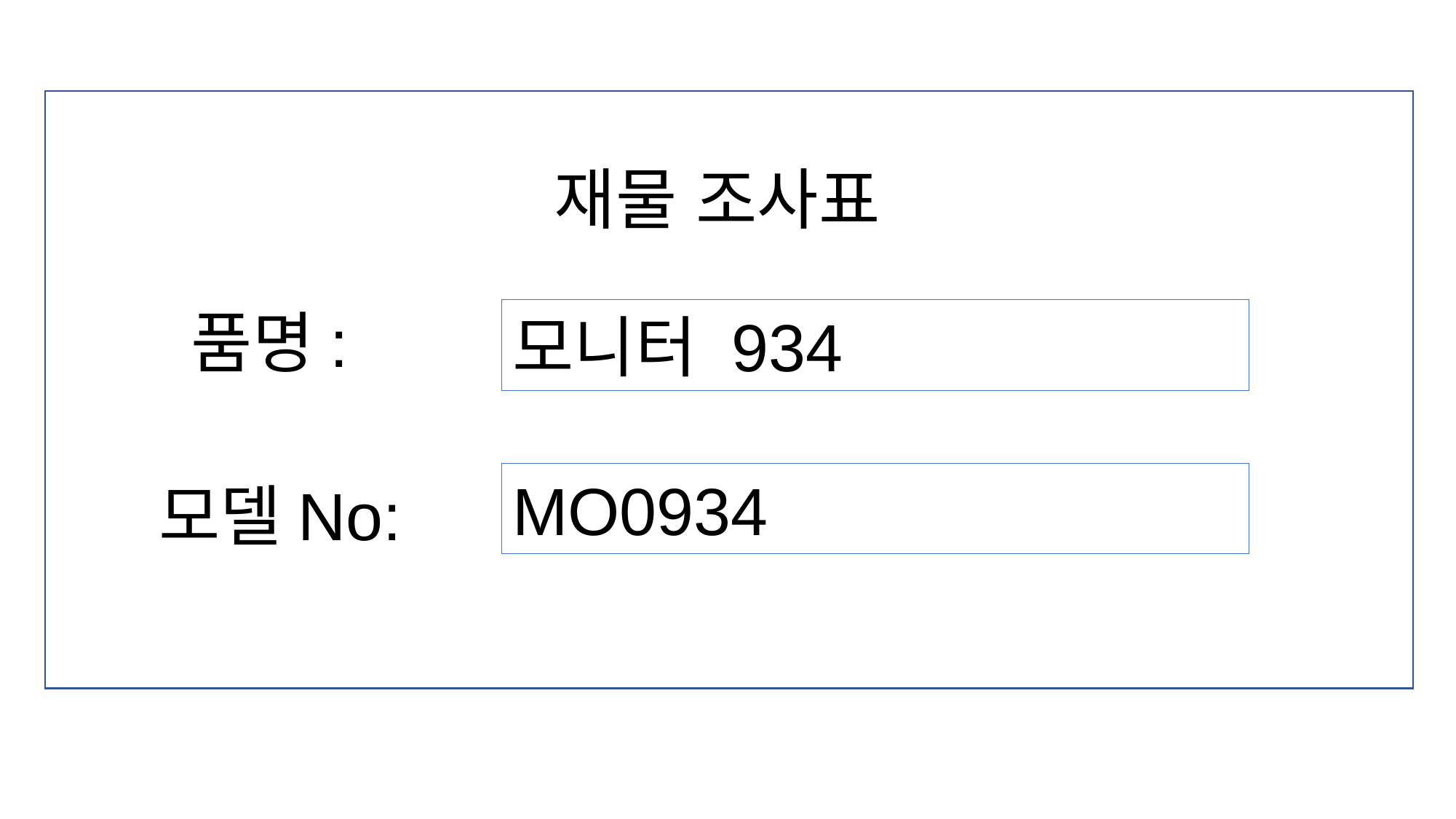

재물 조사표
품명:
모니터 934
MO0934
모델No: